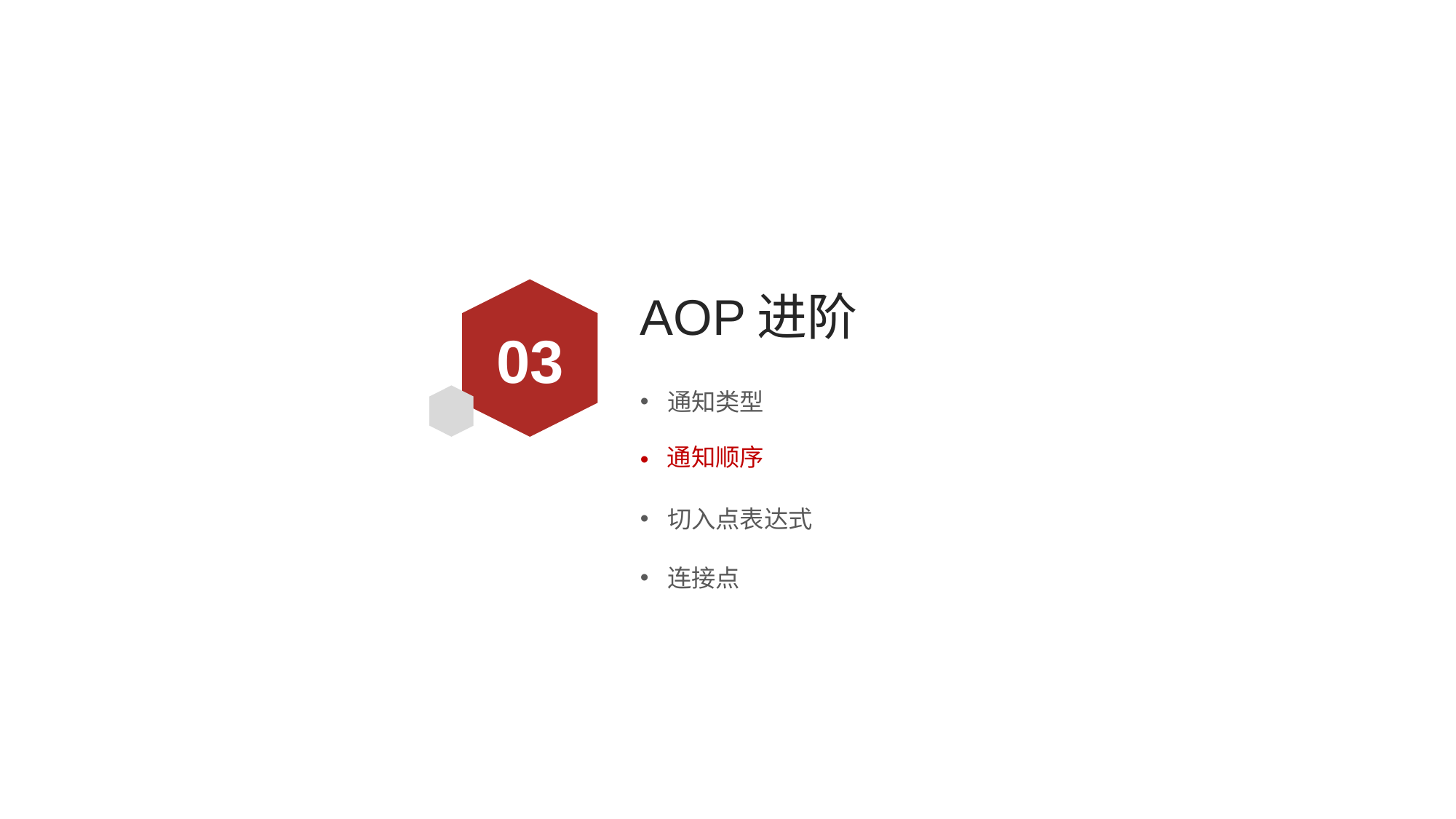

# AOP进阶
03
通知类型

切入点表达式
连接点

通知顺序